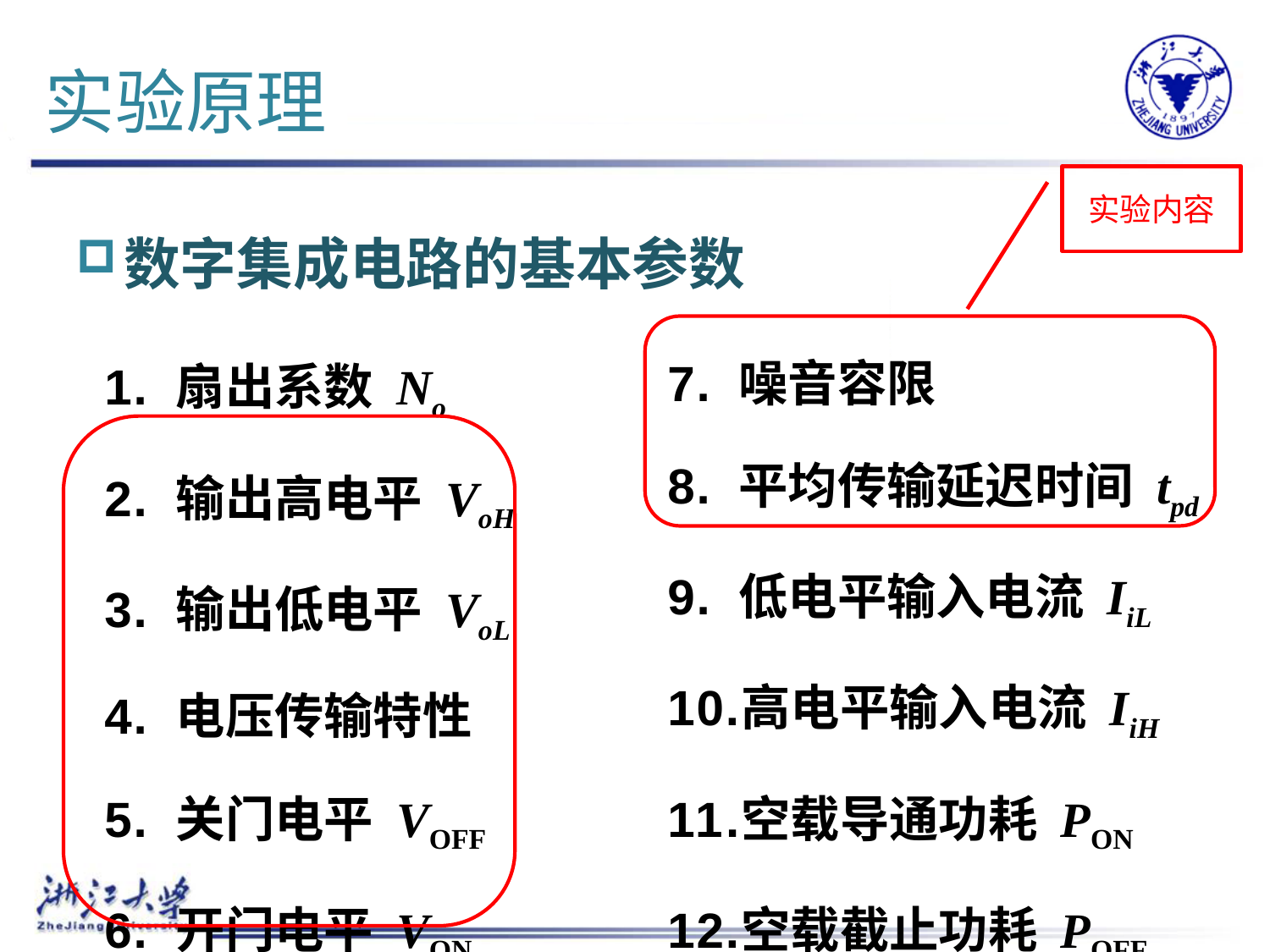

# 实验原理
实验内容
数字集成电路的基本参数
扇出系数 No
输出高电平 VoH
输出低电平 VoL
电压传输特性
关门电平 VOFF
开门电平 VON

噪音容限
平均传输延迟时间 tpd
低电平输入电流 IiL
高电平输入电流 IiH
空载导通功耗 PON
空载截止功耗 POFF